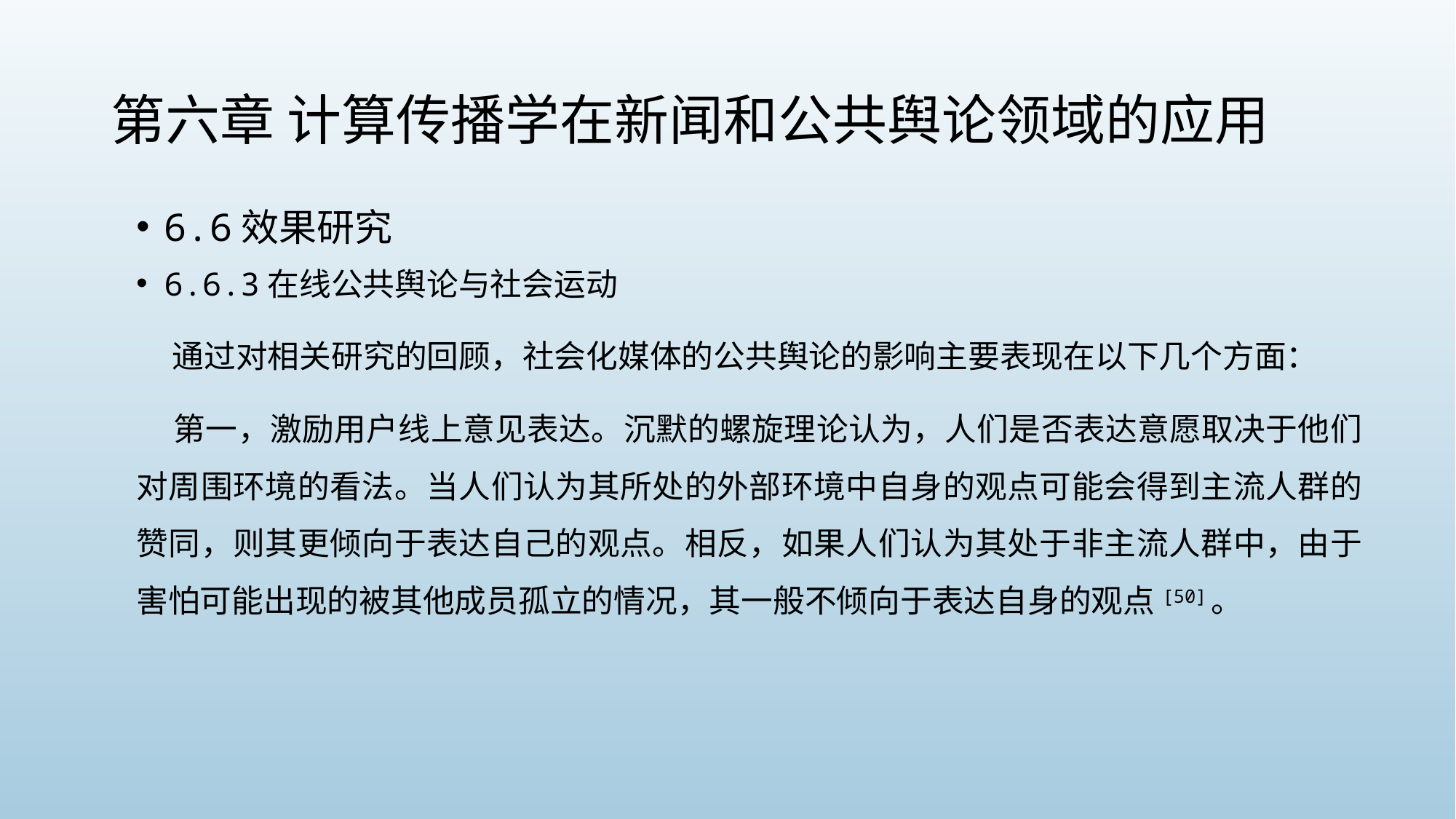

# 第六章 计算传播学在新闻和公共舆论领域的应用
6.6效果研究
6.6.3在线公共舆论与社会运动
    通过对相关研究的回顾，社会化媒体的公共舆论的影响主要表现在以下几个方面：
    第一，激励用户线上意见表达。沉默的螺旋理论认为，人们是否表达意愿取决于他们对周围环境的看法。当人们认为其所处的外部环境中自身的观点可能会得到主流人群的赞同，则其更倾向于表达自己的观点。相反，如果人们认为其处于非主流人群中，由于害怕可能出现的被其他成员孤立的情况，其一般不倾向于表达自身的观点[50]。